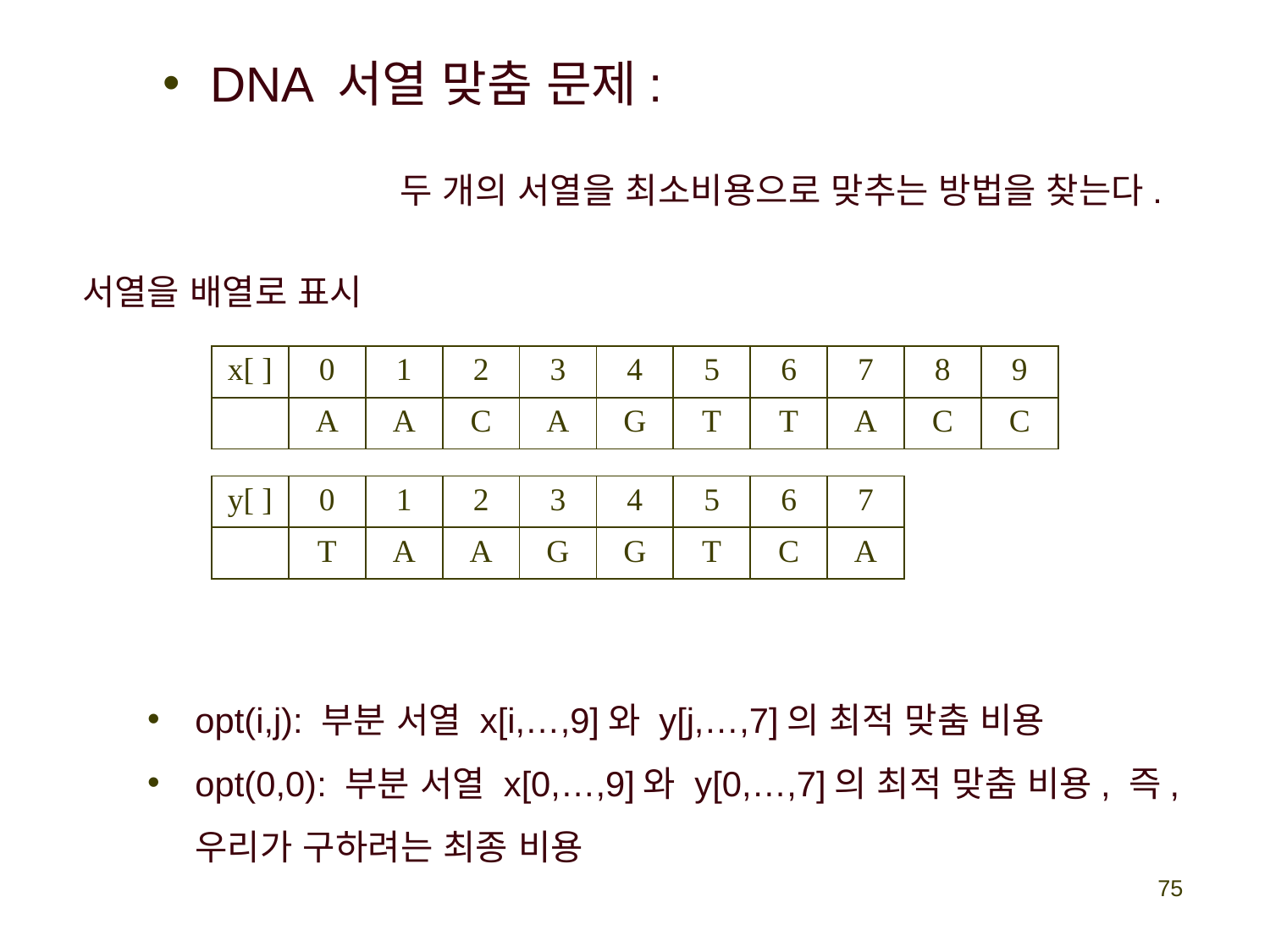

DNA 서열 맞춤 문제:

                       두 개의 서열을 최소비용으로 맞추는 방법을 찾는다.
서열을 배열로 표시
| x[ ] | 0 | 1 | 2 | 3 | 4 | 5 | 6 | 7 | 8 | 9 |
| --- | --- | --- | --- | --- | --- | --- | --- | --- | --- | --- |
|  | A | A | C | A | G | T | T | A | C | C |
| y[ ] | 0 | 1 | 2 | 3 | 4 | 5 | 6 | 7 |
| --- | --- | --- | --- | --- | --- | --- | --- | --- |
|  | T | A | A | G | G | T | C | A |
opt(i,j): 부분 서열 x[i,…,9]와 y[j,…,7]의 최적 맞춤 비용
opt(0,0): 부분 서열 x[0,…,9]와 y[0,…,7]의 최적 맞춤 비용, 즉, 우리가 구하려는 최종 비용
75